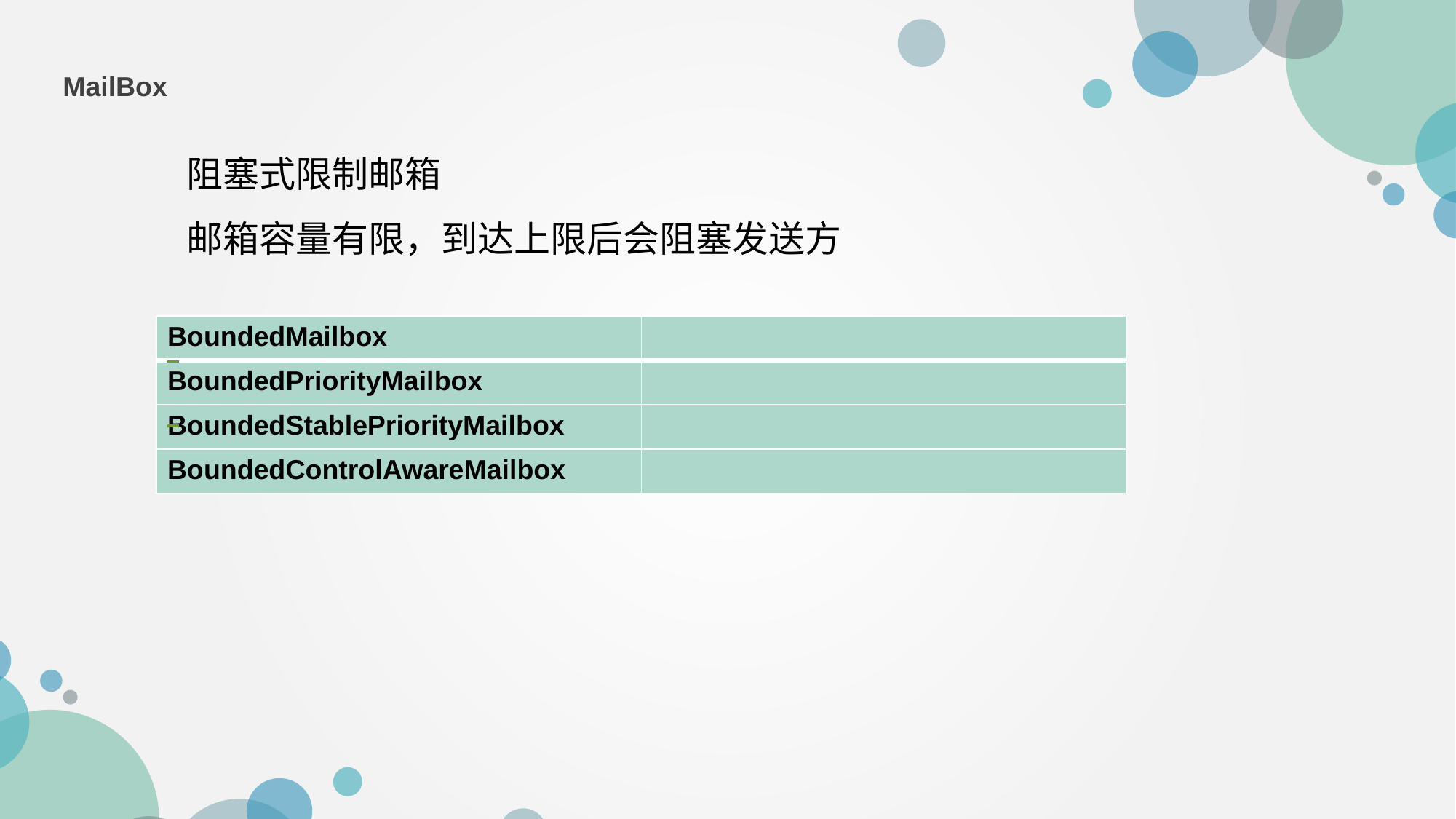

MailBox
 阻塞式限制邮箱

 邮箱容量有限，到达上限后会阻塞发送方

| BoundedMailbox |  |
| --- | --- |
| BoundedPriorityMailbox |  |
| BoundedStablePriorityMailbox |  |
| BoundedControlAwareMailbox |  |